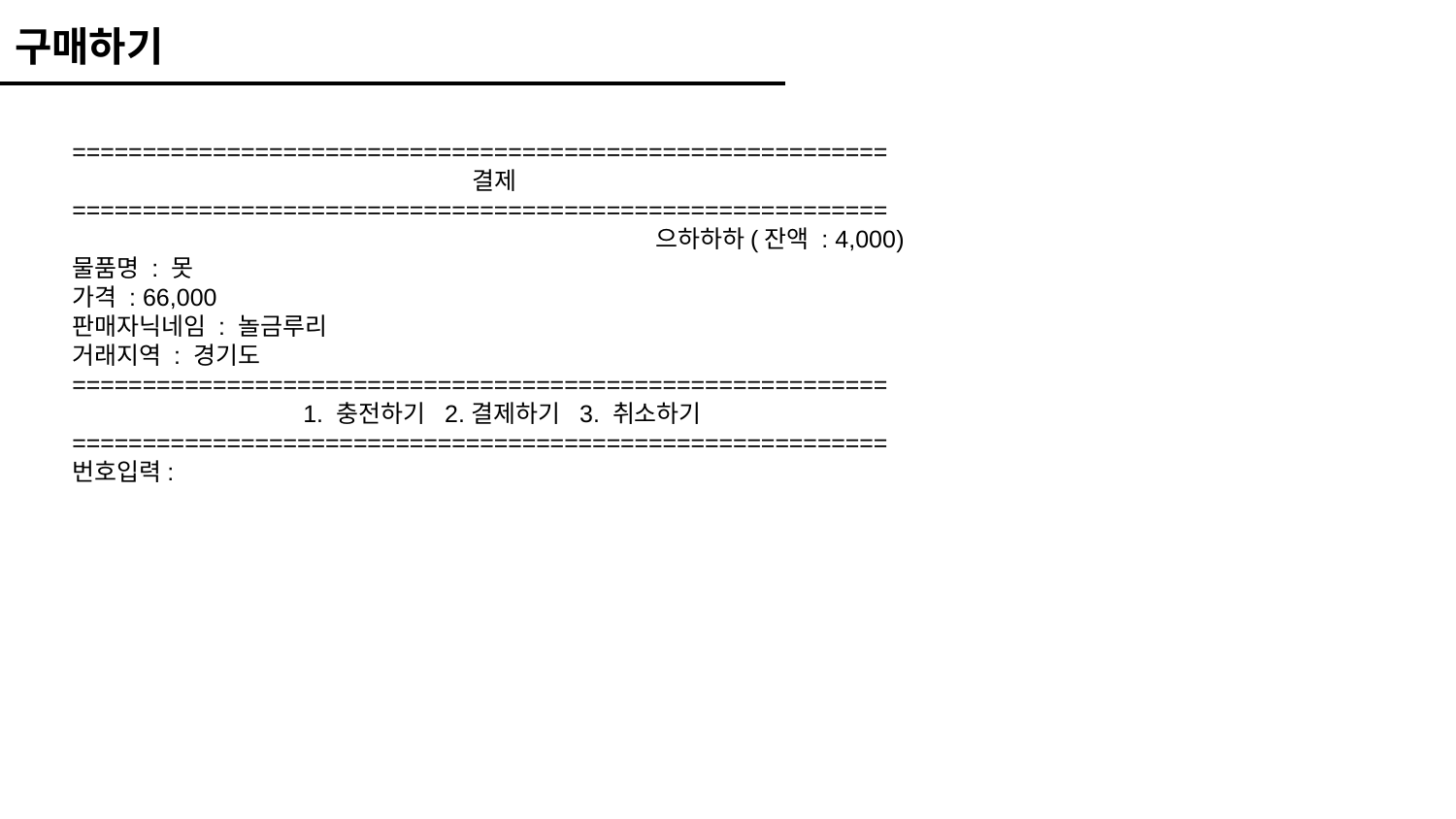

구매하기
==========================================================
                                                          결제
==========================================================
                                                                                     으하하하(잔액 : 4,000)
물품명 : 못
가격 : 66,000
판매자닉네임 : 놀금루리
거래지역 : 경기도
==========================================================
                                  1. 충전하기  2.결제하기  3. 취소하기
==========================================================
번호입력: